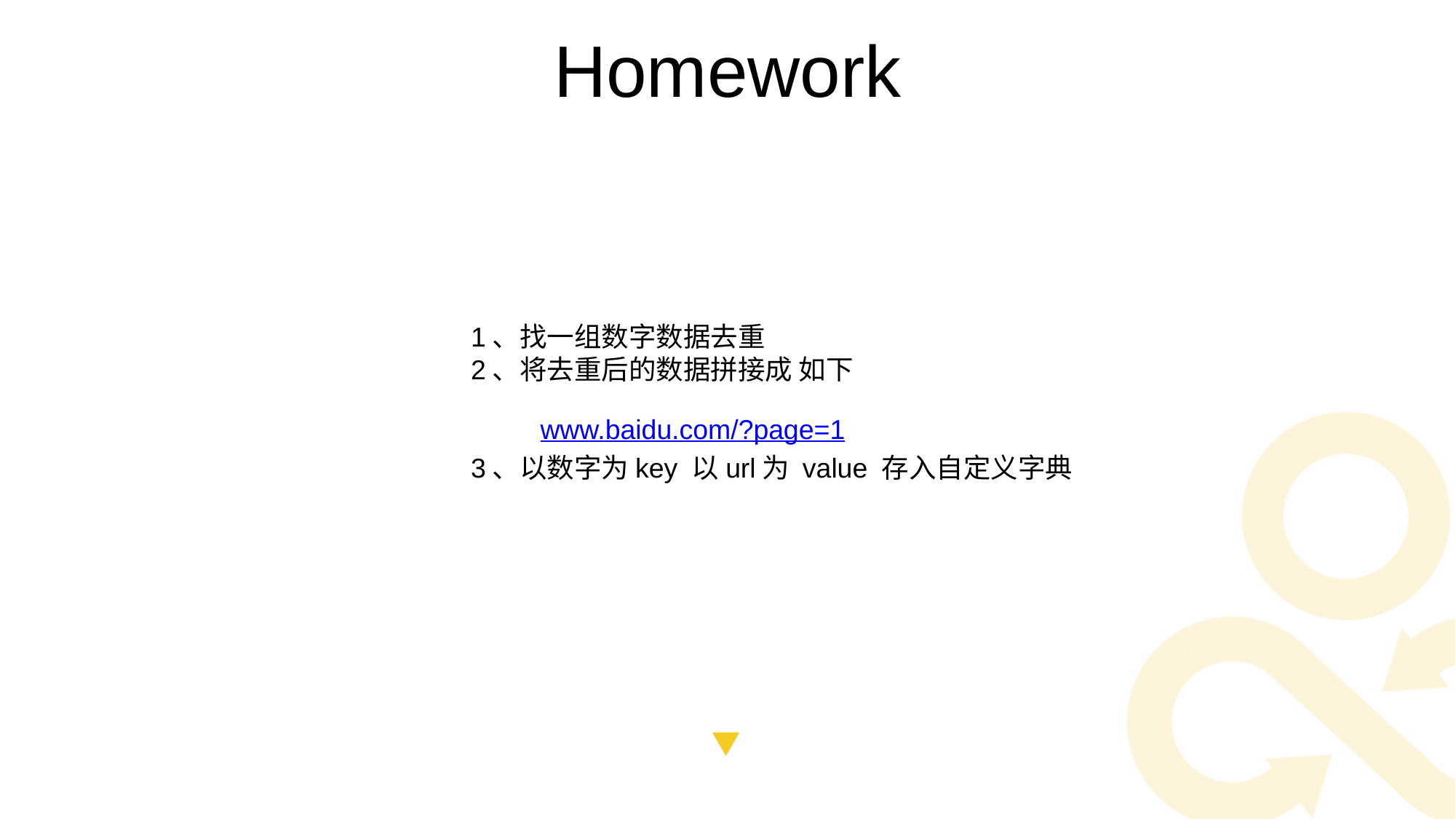

Homework
1、找一组数字数据去重
2、将去重后的数据拼接成 如下

3、以数字为key 以url为 value 存入自定义字典
www.baidu.com/?page=1